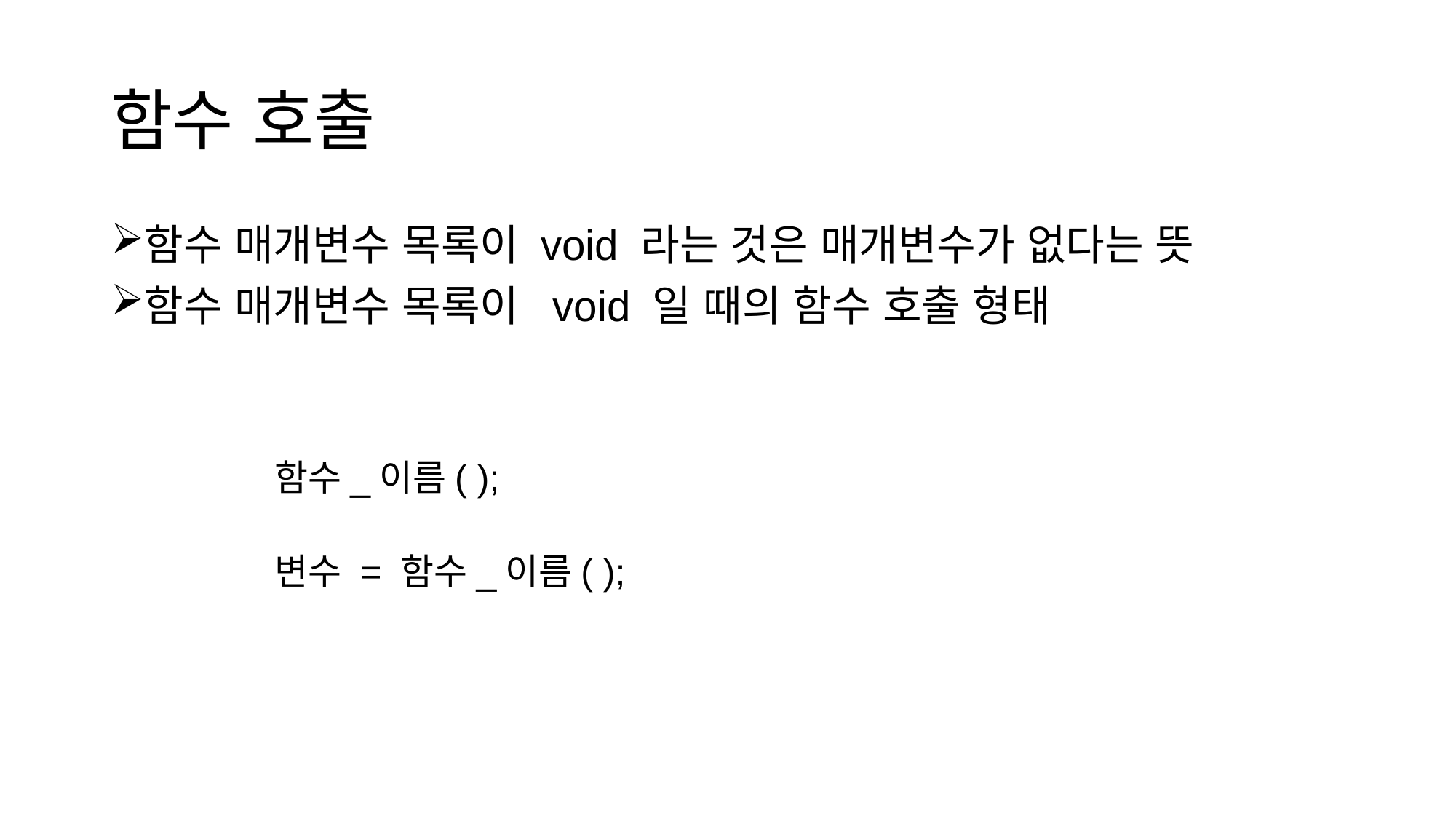

# 함수 호출
함수 매개변수 목록이 void 라는 것은 매개변수가 없다는 뜻
함수 매개변수 목록이  void 일 때의 함수 호출 형태

	함수_이름( );

	변수 = 함수_이름( );